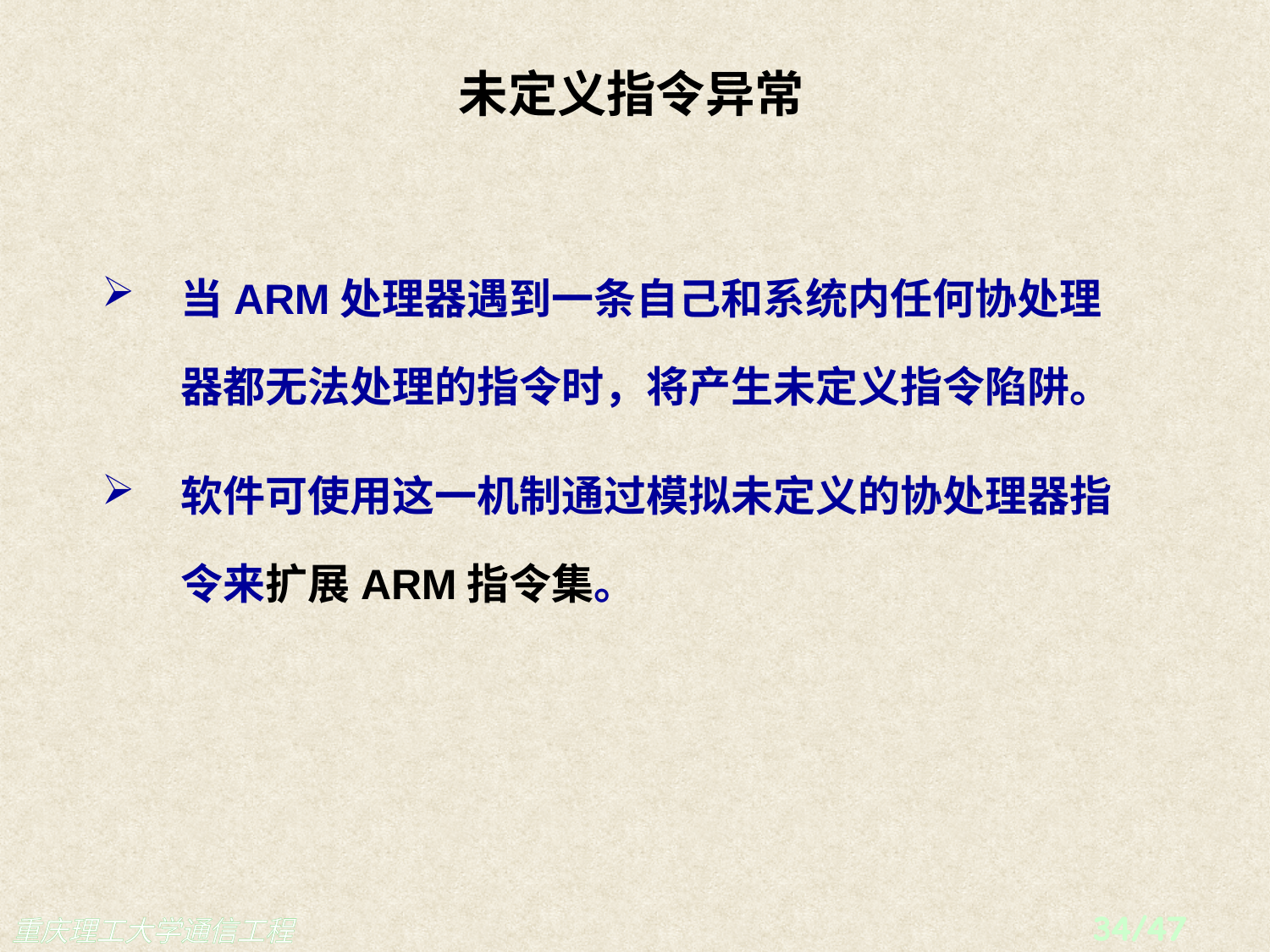

# 未定义指令异常
当ARM处理器遇到一条自己和系统内任何协处理器都无法处理的指令时，将产生未定义指令陷阱。
软件可使用这一机制通过模拟未定义的协处理器指令来扩展ARM指令集。